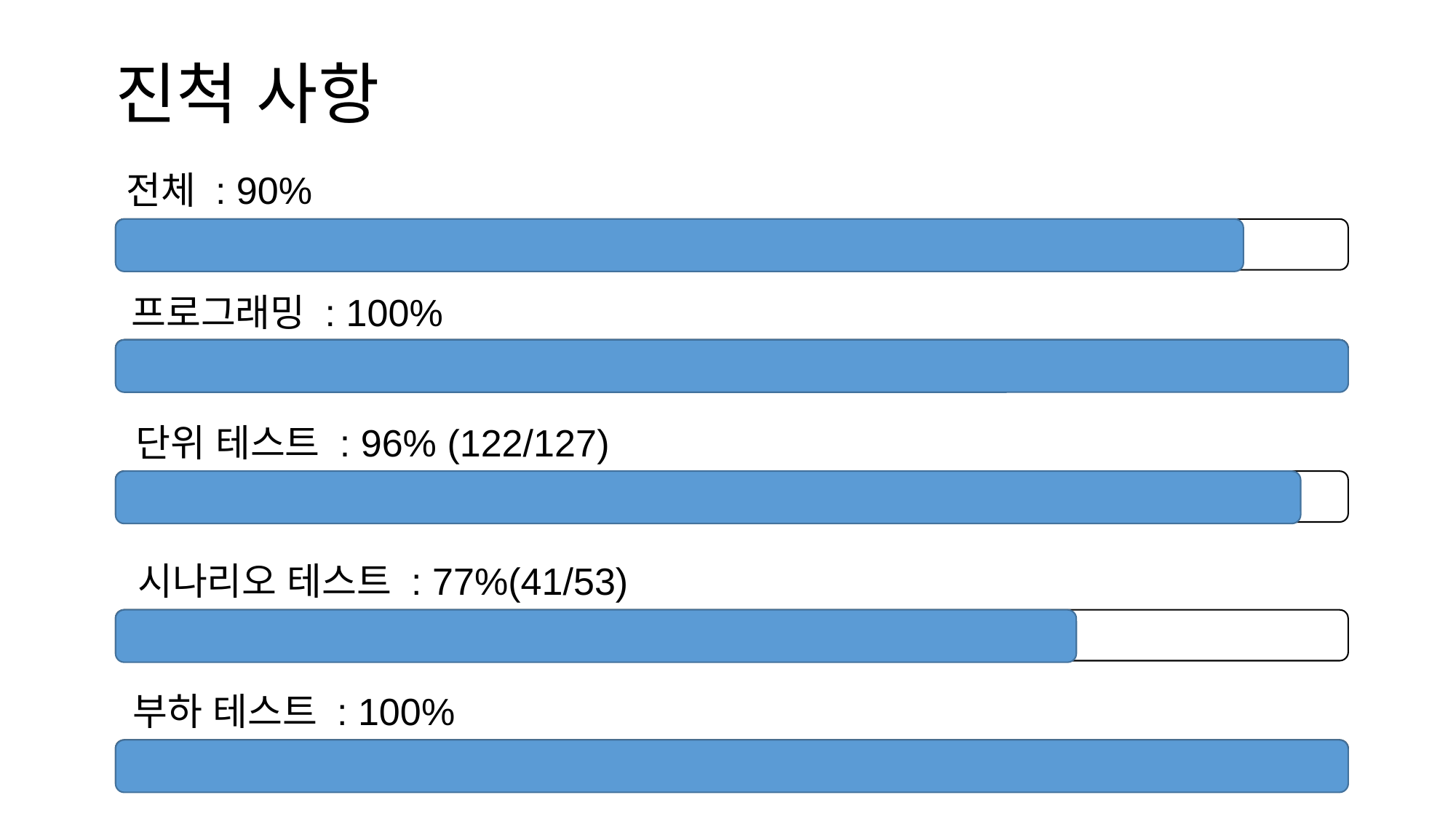

# 진척 사항
전체 : 90%

프로그래밍 : 100%

단위 테스트 : 96% (122/127)

시나리오 테스트 : 77%(41/53)

부하 테스트 : 100%